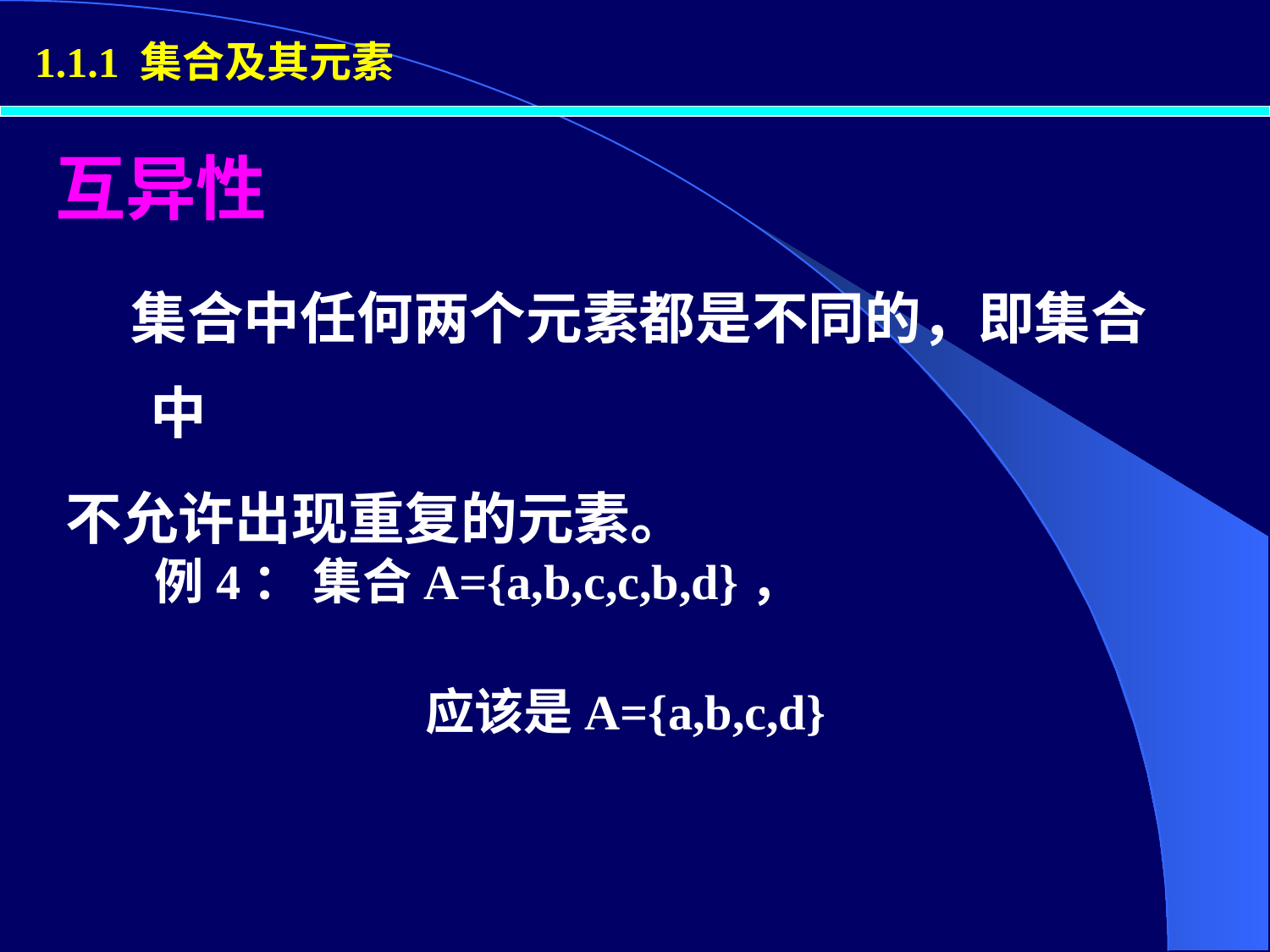

1.1.1 集合及其元素

# 互异性
    集合中任何两个元素都是不同的，即集合中
不允许出现重复的元素。

例4： 集合A={a,b,c,c,b,d}，
应该是A={a,b,c,d}